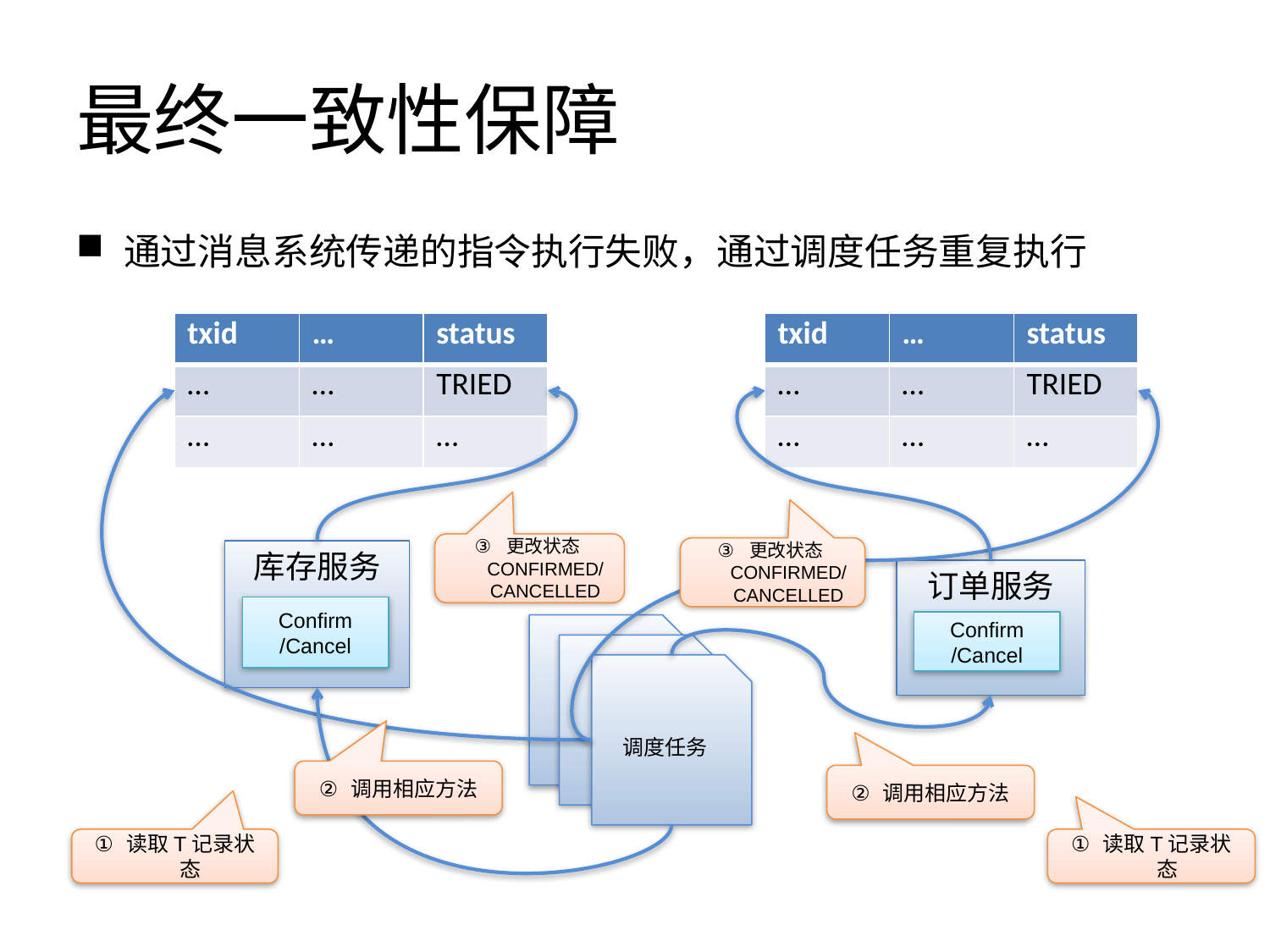

# 最终一致性保障
通过消息系统传递的指令执行失败，通过调度任务重复执行
| txid | … | status |
| --- | --- | --- |
| … | … | TRIED |
| … | … | … |
| txid | … | status |
| --- | --- | --- |
| … | … | TRIED |
| … | … | … |
更改状态CONFIRMED/CANCELLED
更改状态CONFIRMED/CANCELLED
库存服务
Confirm
/Cancel
订单服务
Confirm
/Cancel

调度任务
调用相应方法
调用相应方法
读取T记录状态
读取T记录状态